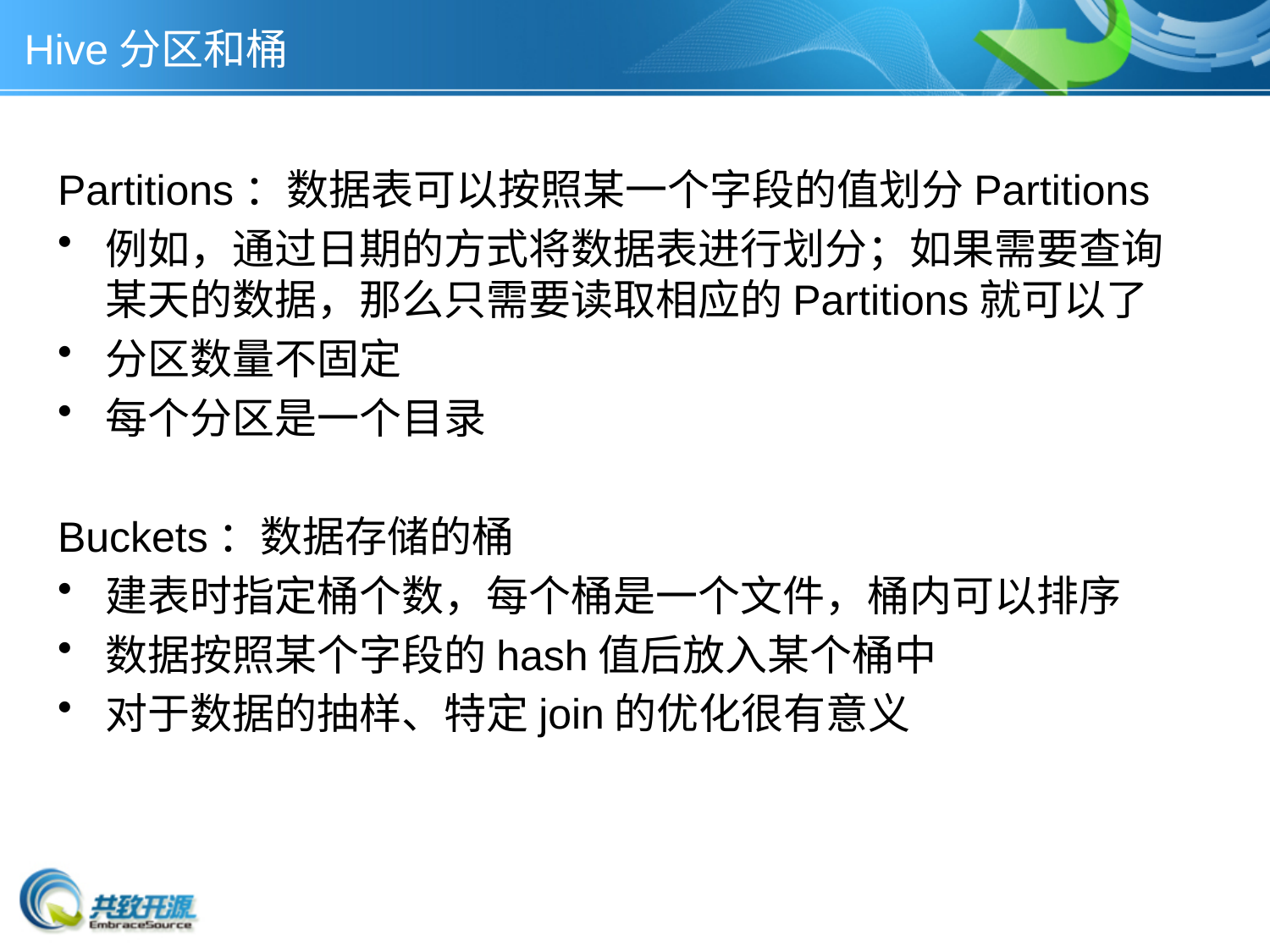

Hive分区和桶
Partitions：数据表可以按照某一个字段的值划分Partitions
例如，通过日期的方式将数据表进行划分；如果需要查询某天的数据，那么只需要读取相应的Partitions就可以了
分区数量不固定
每个分区是一个目录

Buckets：数据存储的桶
建表时指定桶个数，每个桶是一个文件，桶内可以排序
数据按照某个字段的hash值后放入某个桶中
对于数据的抽样、特定join的优化很有意义